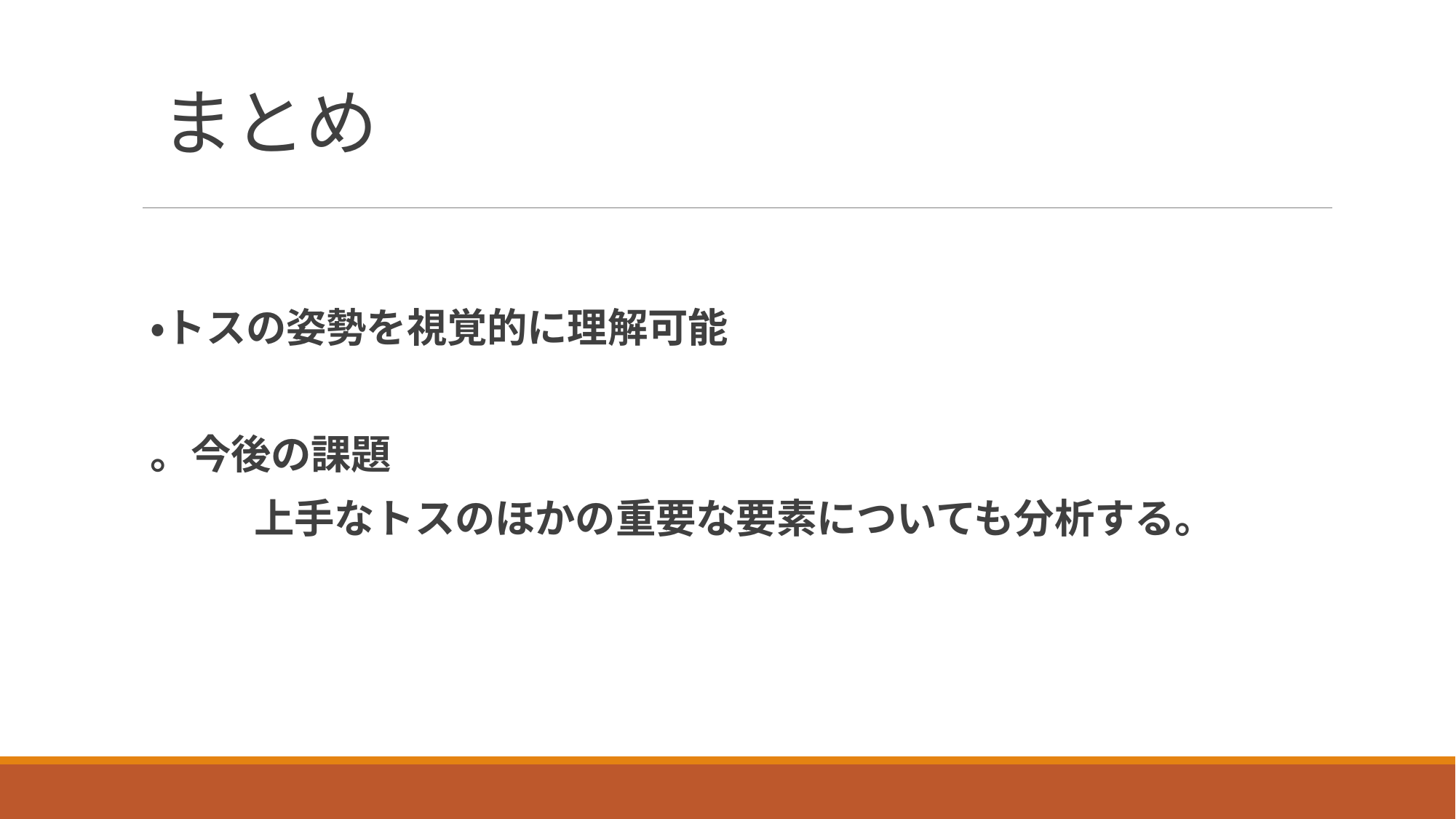

# まとめ
・トスの姿勢を視覚的に理解可能

。今後の課題
	上手なトスのほかの重要な要素についても分析する。